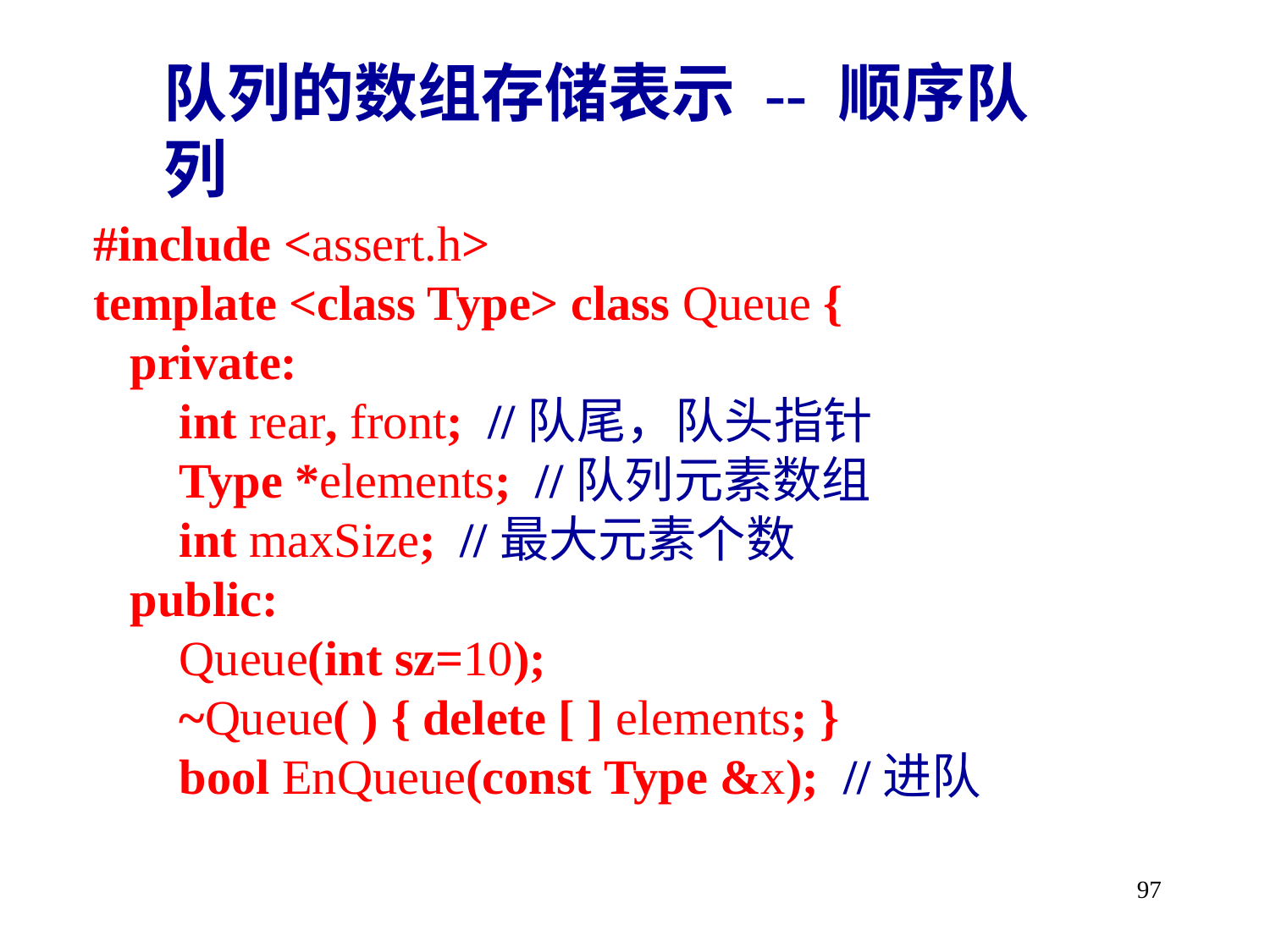

队列的数组存储表示 -- 顺序队列
#include <assert.h>
template <class Type> class Queue {
   private:
       int rear, front;  //队尾，队头指针
       Type *elements;  //队列元素数组
       int maxSize;  //最大元素个数
   public:
       Queue(int sz=10);
       ~Queue( ) { delete [ ] elements; }
       bool EnQueue(const Type &x);  //进队
97